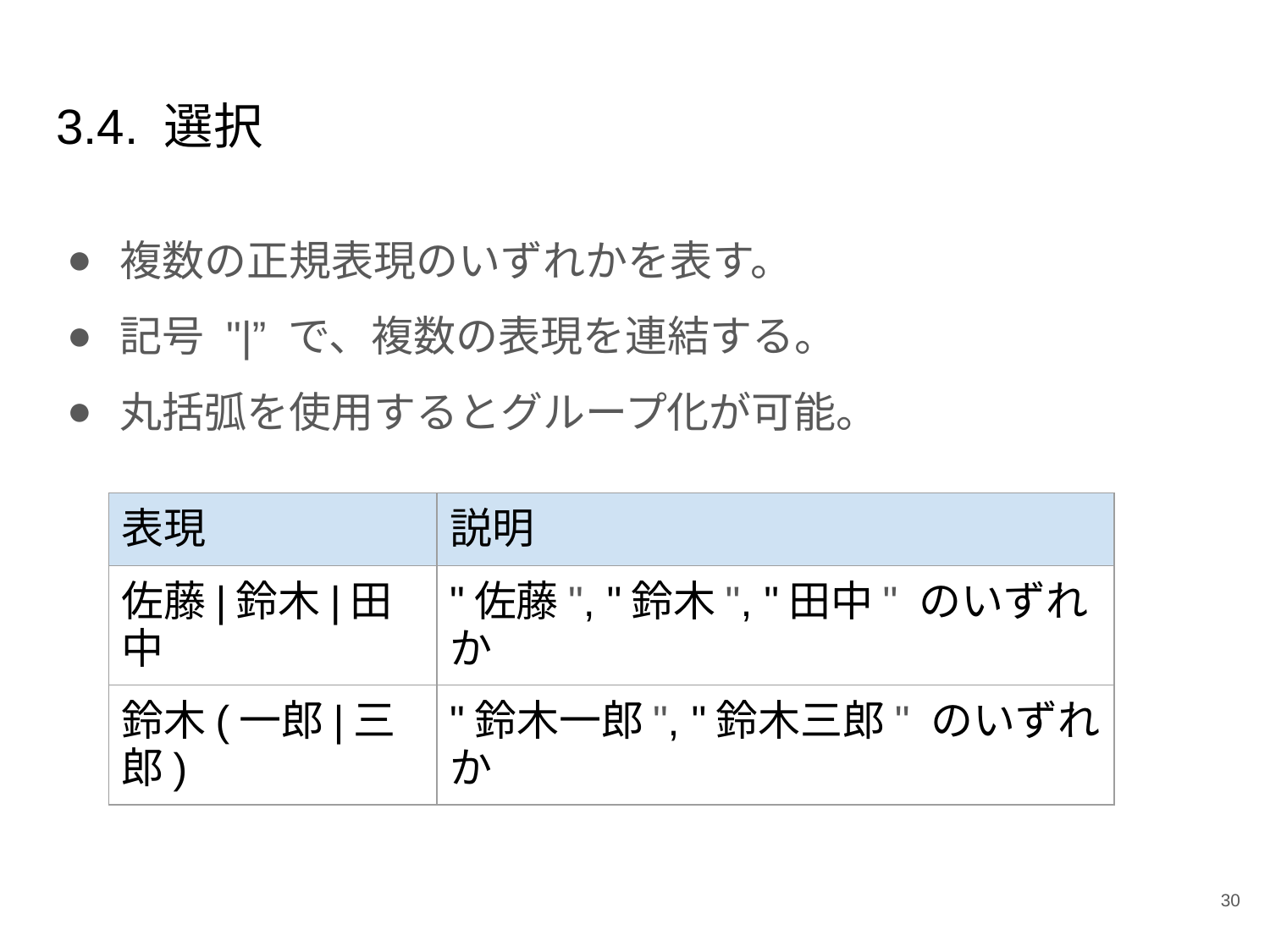

# 3.4. 選択
複数の正規表現のいずれかを表す。
記号 "|” で、複数の表現を連結する。
丸括弧を使用するとグループ化が可能。
| 表現 | 説明 |
| --- | --- |
| 佐藤|鈴木|田中 | "佐藤", "鈴木", "田中" のいずれか |
| 鈴木(一郎|三郎) | "鈴木一郎", "鈴木三郎" のいずれか |
30